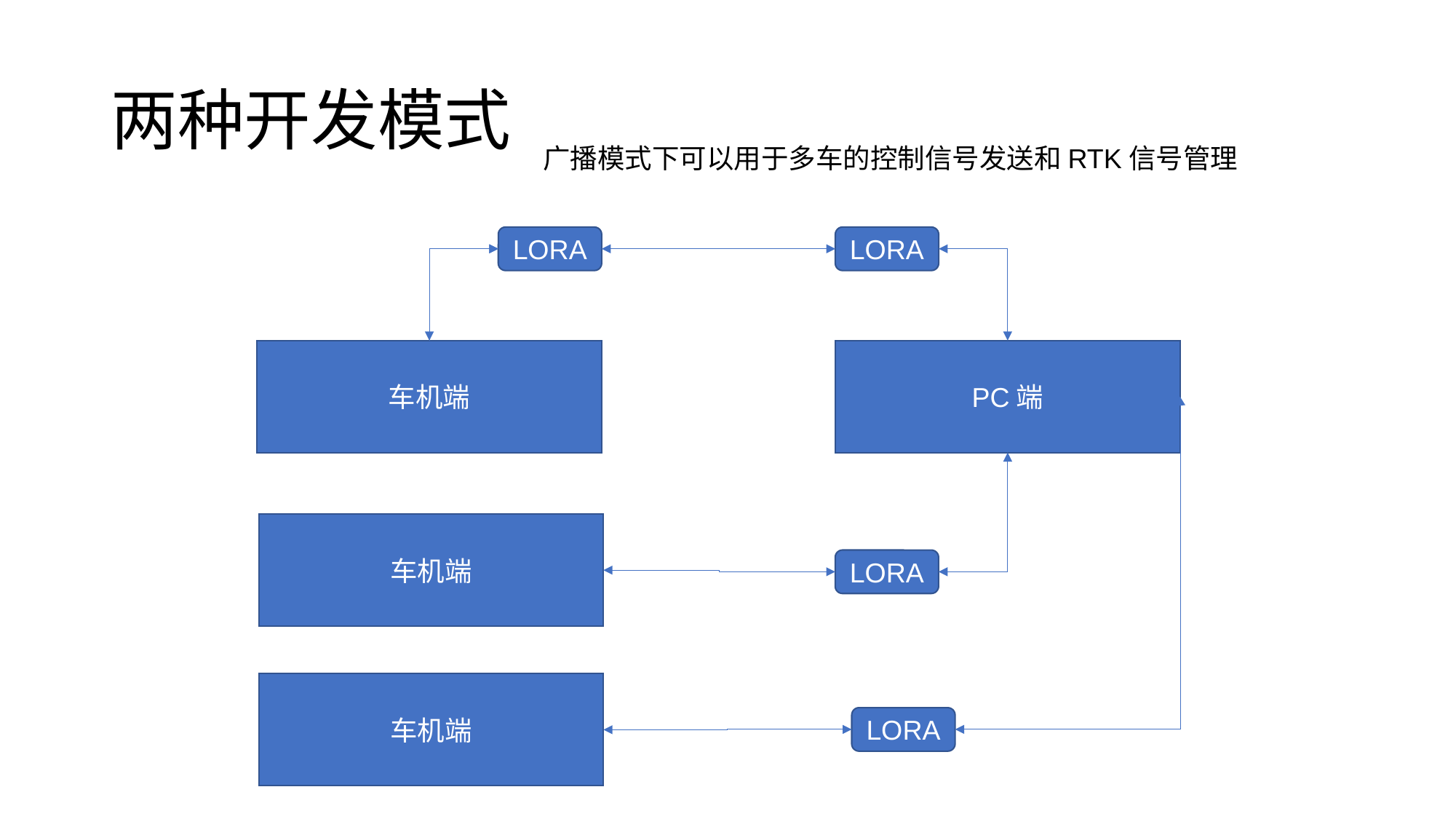

# 两种开发模式
广播模式下可以用于多车的控制信号发送和RTK信号管理
LORA
LORA
车机端
PC端
车机端
LORA
车机端
LORA